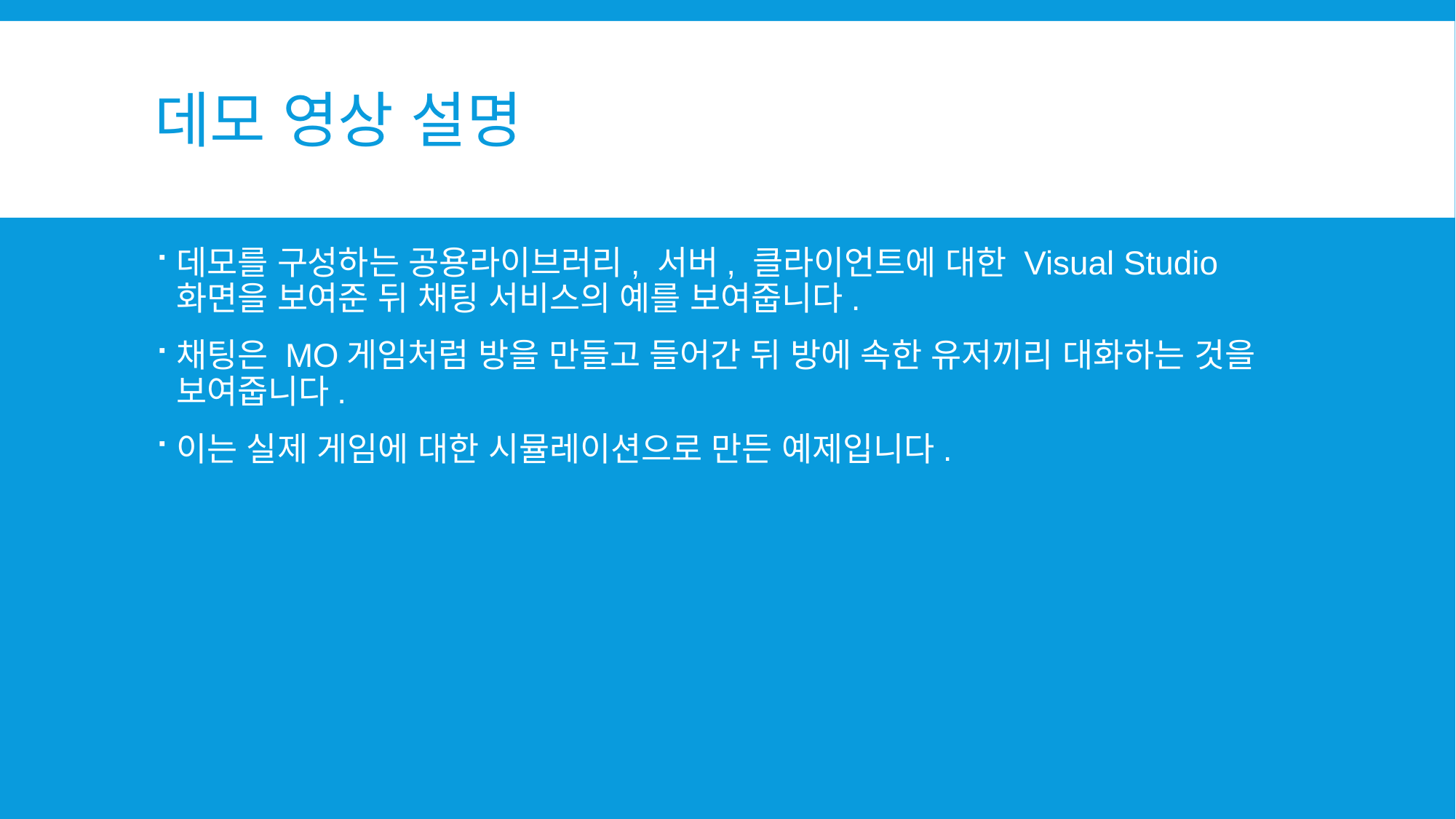

# 데모 영상 설명
데모를 구성하는 공용라이브러리, 서버, 클라이언트에 대한 Visual Studio 화면을 보여준 뒤 채팅 서비스의 예를 보여줍니다.
채팅은 MO게임처럼 방을 만들고 들어간 뒤 방에 속한 유저끼리 대화하는 것을 보여줍니다.
이는 실제 게임에 대한 시뮬레이션으로 만든 예제입니다.